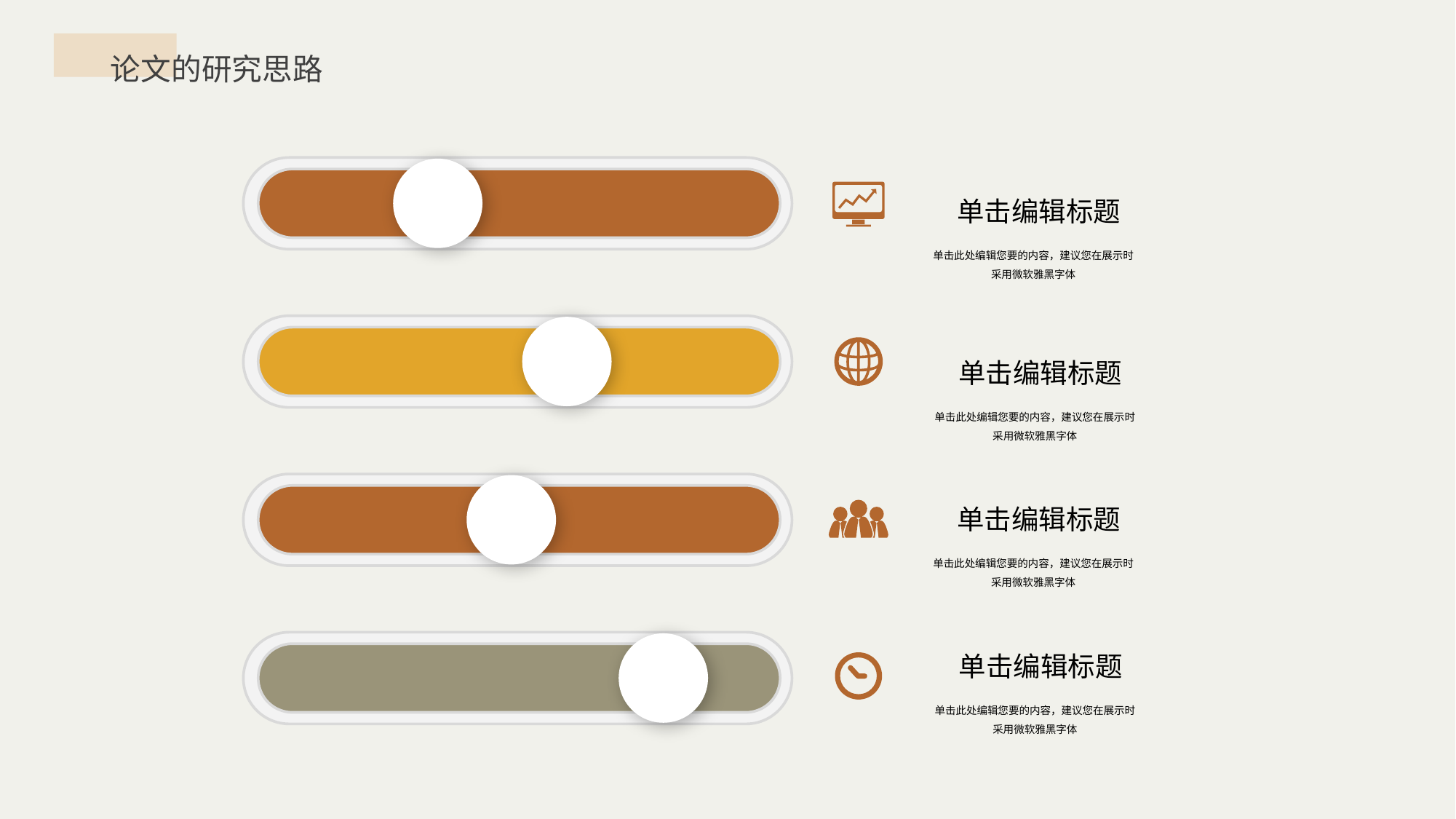

论文的研究思路

35%

单击编辑标题
单击此处编辑您要的内容，建议您在展示时采用微软雅黑字体

60%

单击编辑标题
单击此处编辑您要的内容，建议您在展示时采用微软雅黑字体

50%
单击编辑标题
单击此处编辑您要的内容，建议您在展示时采用微软雅黑字体

单击编辑标题
单击此处编辑您要的内容，建议您在展示时采用微软雅黑字体
80%